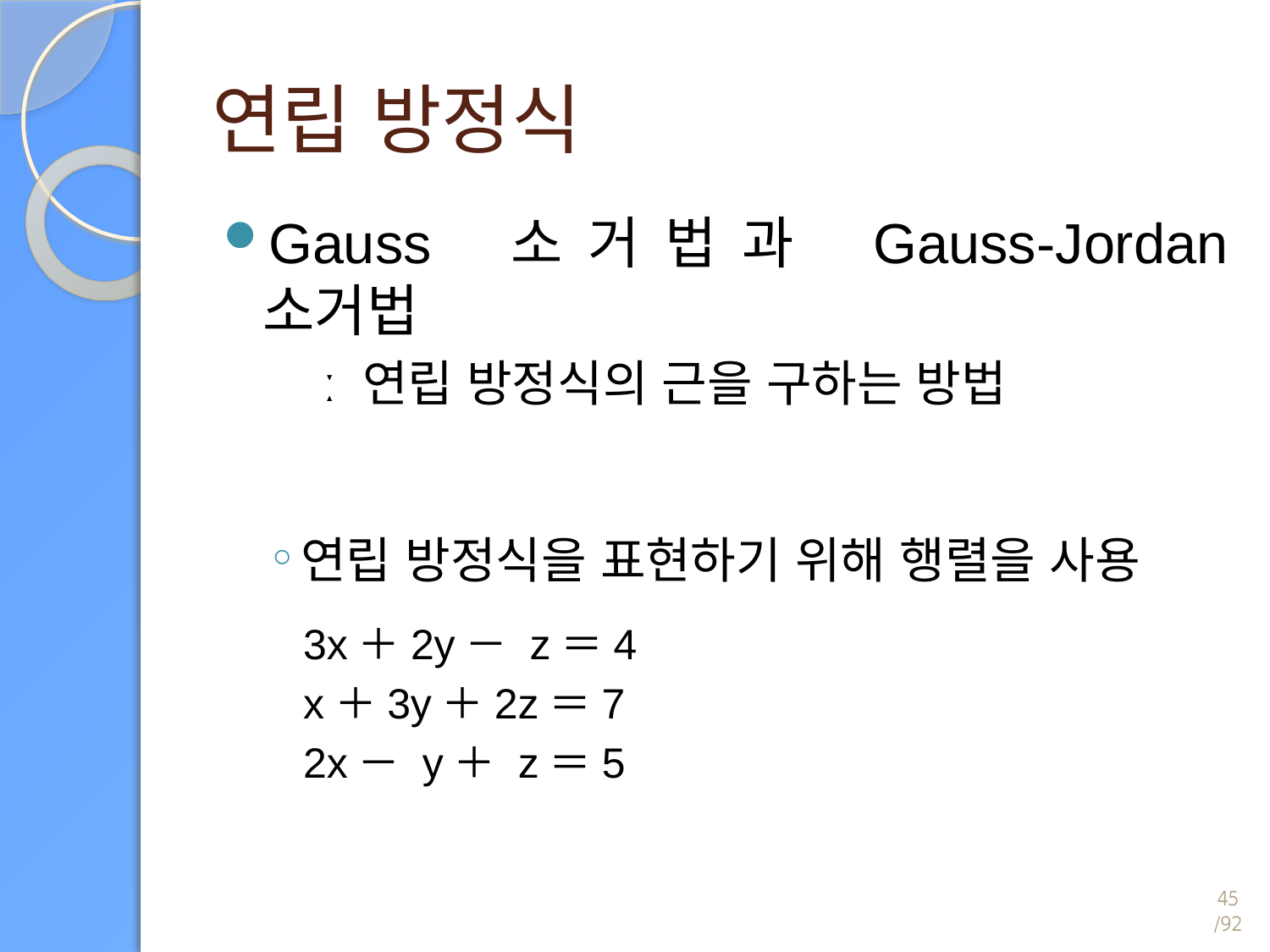

# 연립 방정식
Gauss 소거법과 Gauss-Jordan 소거법
    ː 연립 방정식의 근을 구하는 방법

연립 방정식을 표현하기 위해 행렬을 사용
3x＋2y－ z＝4
x＋3y＋2z＝7
2x－ y＋ z＝5

45/92